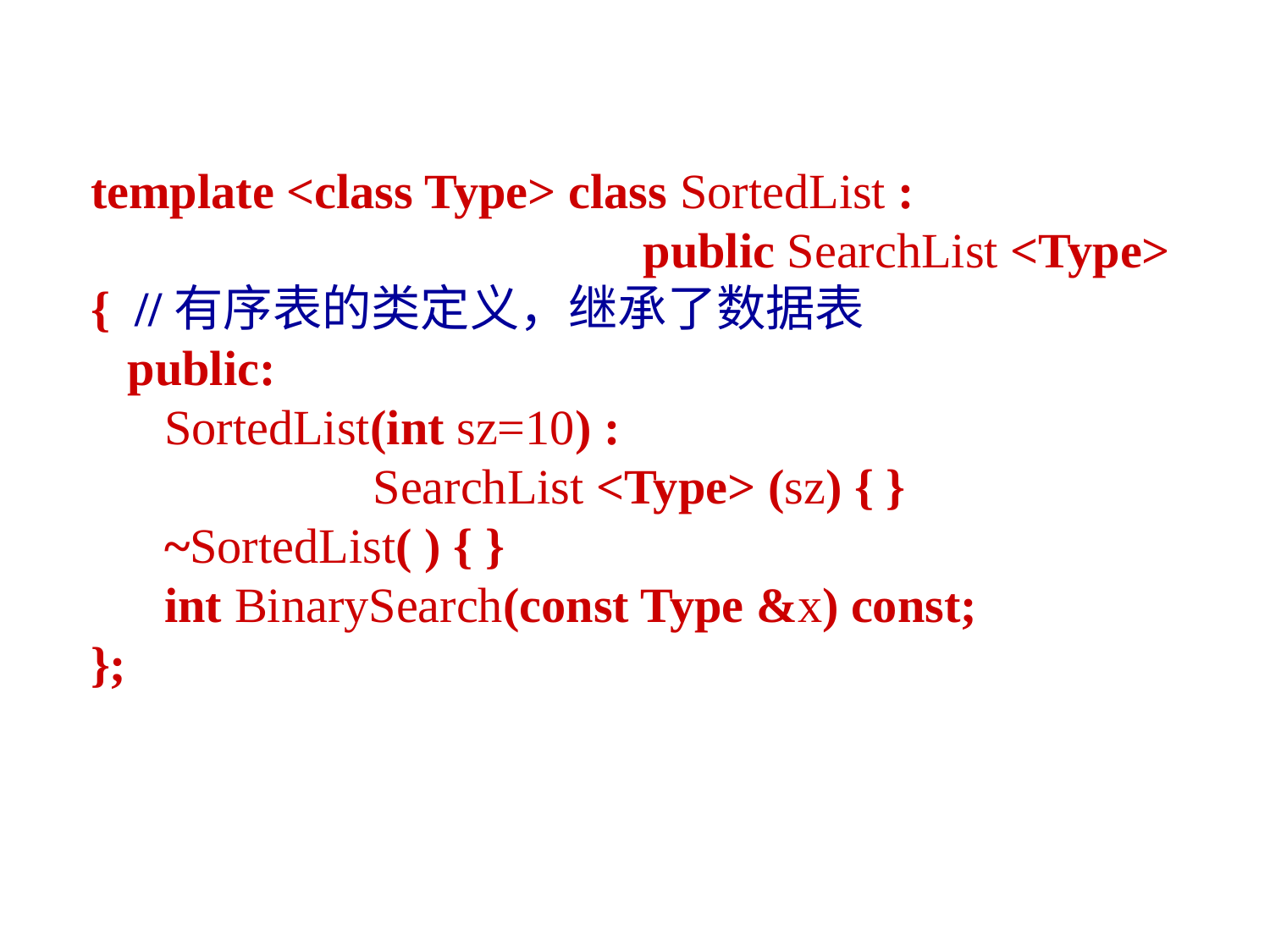

template <class Type> class SortedList :
                                             public SearchList <Type>
{  //有序表的类定义，继承了数据表
   public:
      SortedList(int sz=10) :
                       SearchList <Type> (sz) { }
      ~SortedList( ) { }
      int BinarySearch(const Type &x) const;
};
28